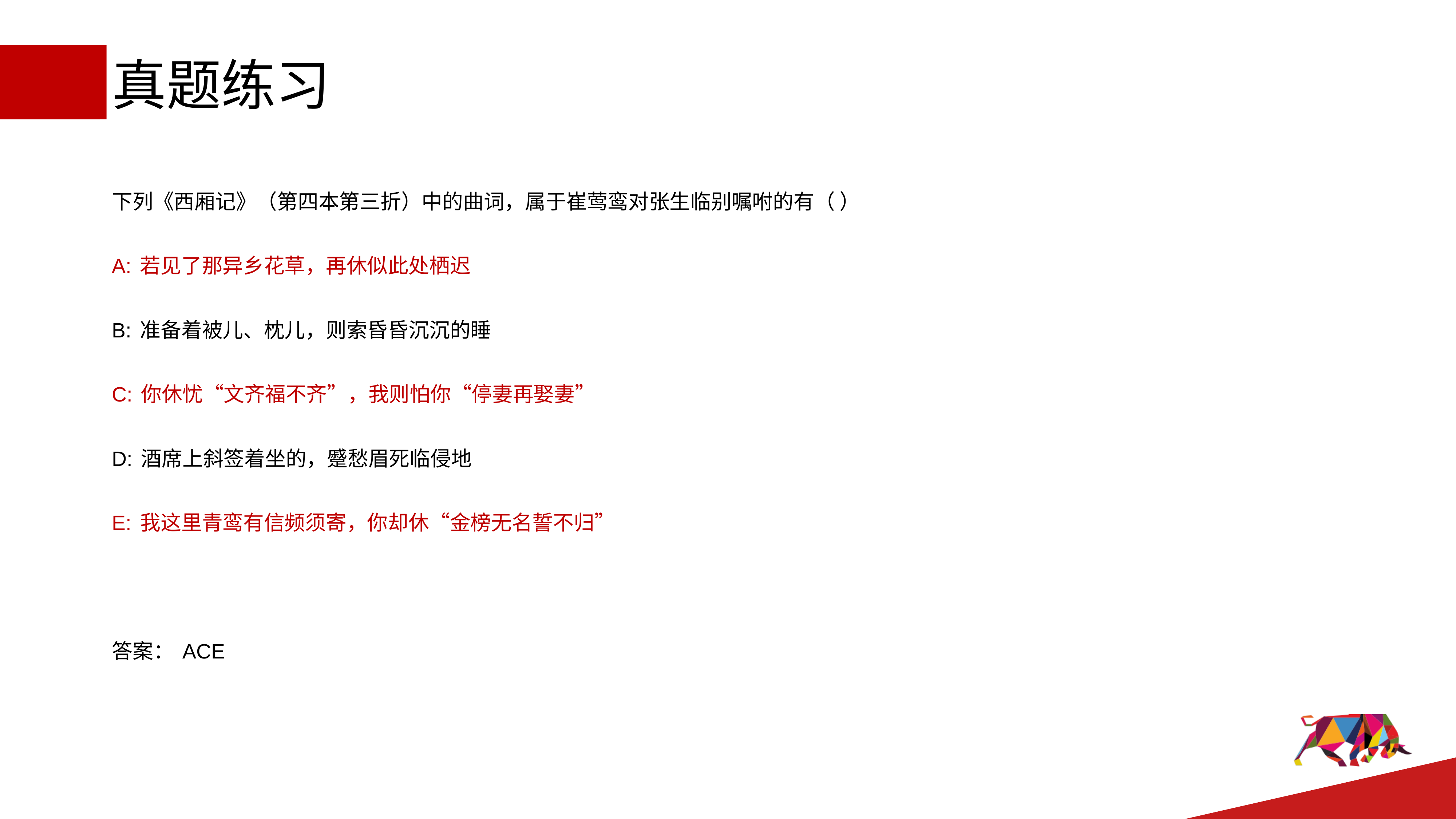

# 真题练习
下列《西厢记》（第四本第三折）中的曲词，属于崔莺鸾对张生临别嘱咐的有（ ）
A:若见了那异乡花草，再休似此处栖迟
B:准备着被儿、枕儿，则索昏昏沉沉的睡
C:你休忧“文齐福不齐”，我则怕你“停妻再娶妻”
D:酒席上斜签着坐的，蹙愁眉死临侵地
E:我这里青鸾有信频须寄，你却休“金榜无名誓不归”

答案：ACE